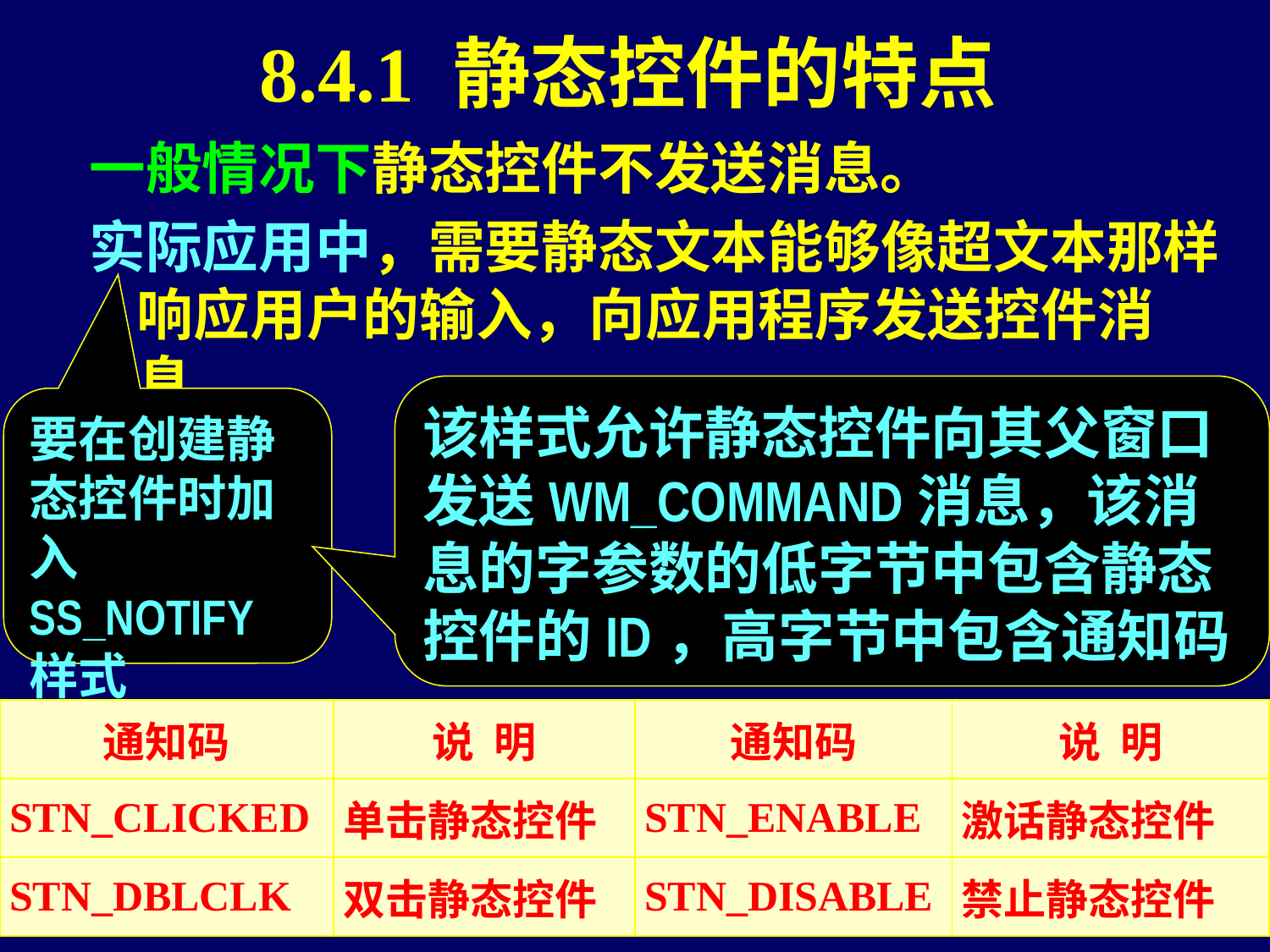

# 8.4.1 静态控件的特点
一般情况下静态控件不发送消息。
实际应用中，需要静态文本能够像超文本那样响应用户的输入，向应用程序发送控件消息。
该样式允许静态控件向其父窗口发送WM_COMMAND消息，该消息的字参数的低字节中包含静态控件的ID，高字节中包含通知码
要在创建静态控件时加入SS_NOTIFY样式
| 通知码 | 说 明 | 通知码 | 说 明 |
| --- | --- | --- | --- |
| STN\_CLICKED | 单击静态控件 | STN\_ENABLE | 激话静态控件 |
| STN\_DBLCLK | 双击静态控件 | STN\_DISABLE | 禁止静态控件 |
47